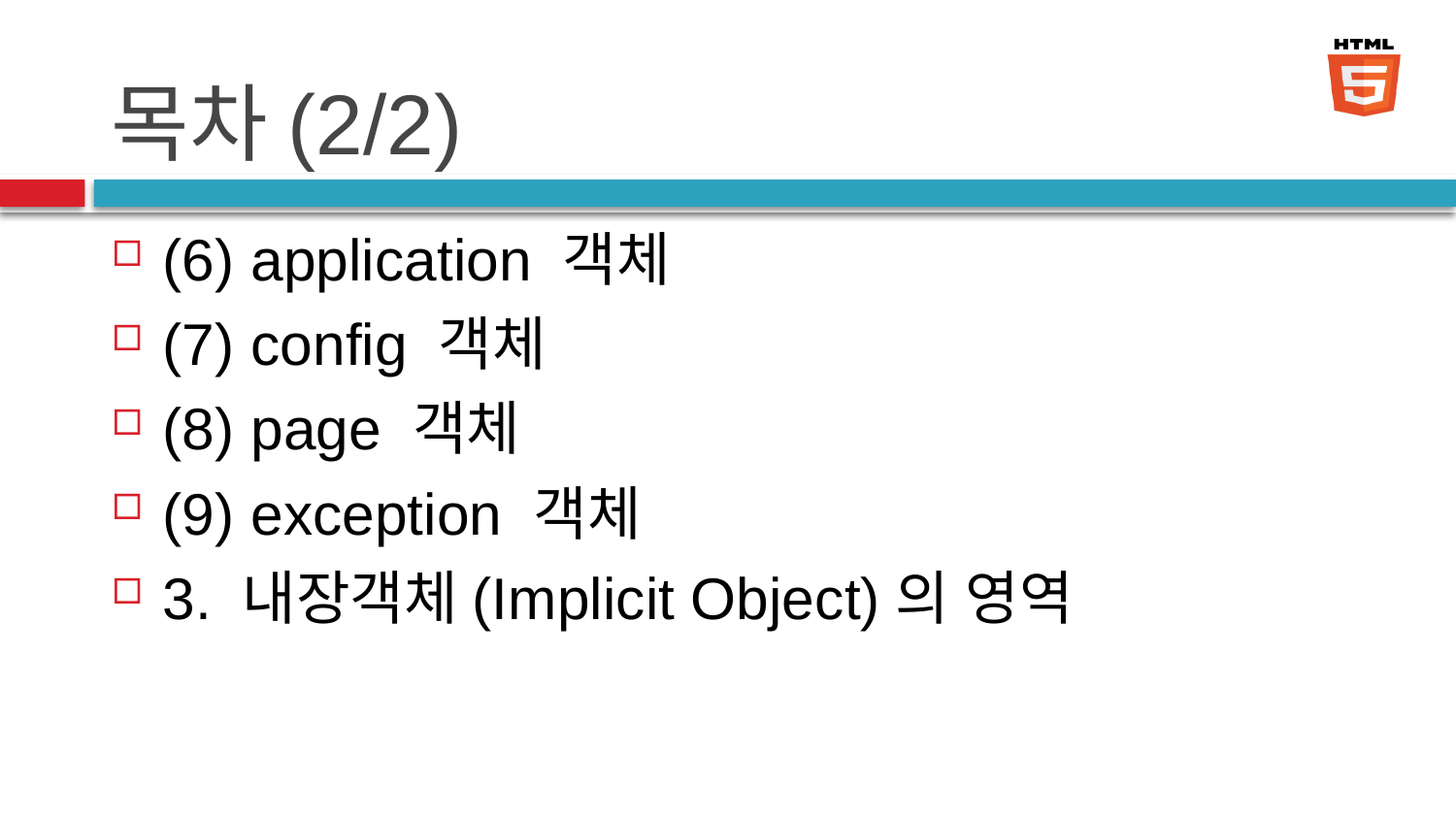

# 목차(2/2)
(6) application 객체
(7) config 객체
(8) page 객체
(9) exception 객체
3. 내장객체(Implicit Object)의 영역